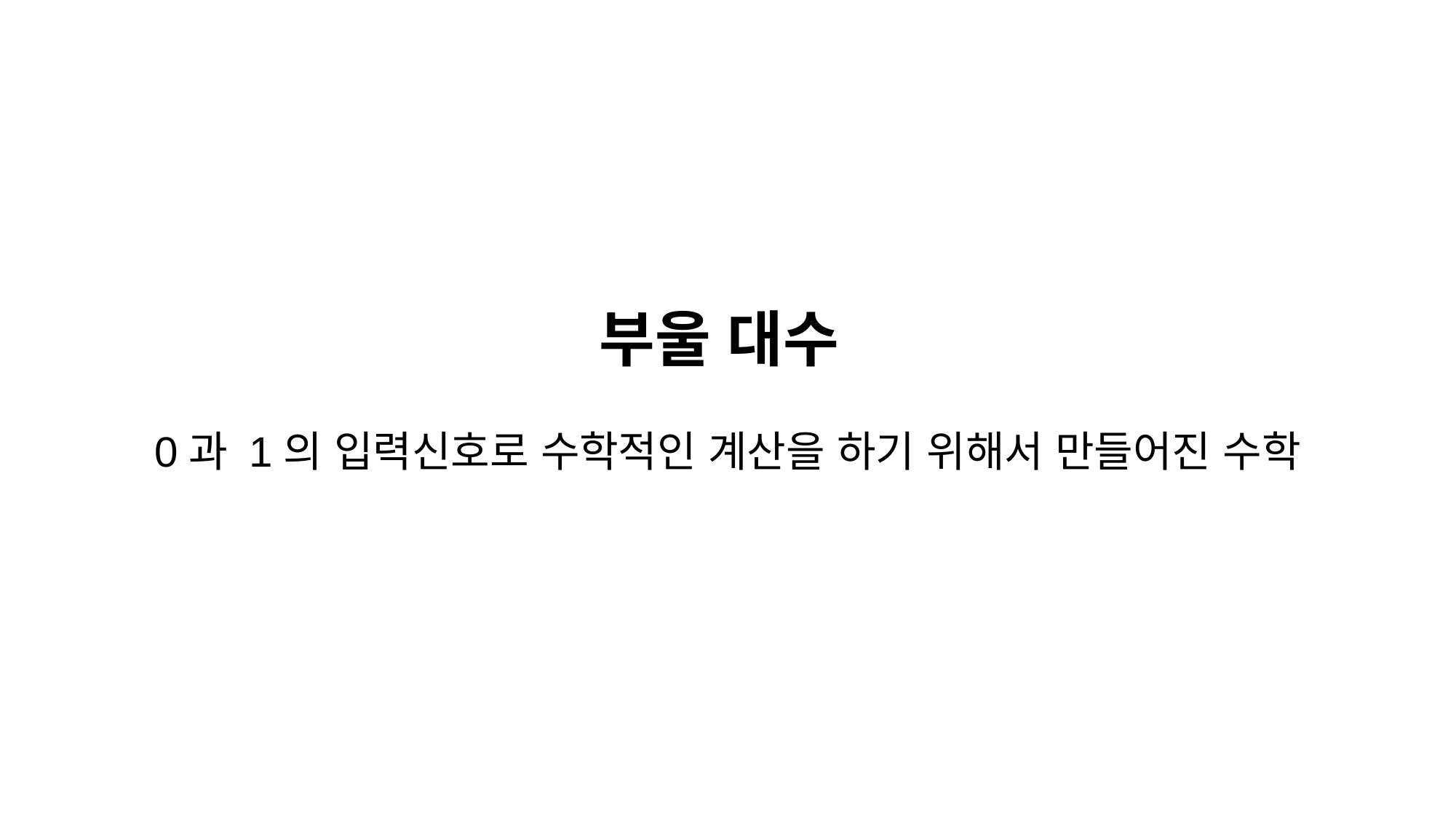

부울 대수

0과 1의 입력신호로 수학적인 계산을 하기 위해서 만들어진 수학